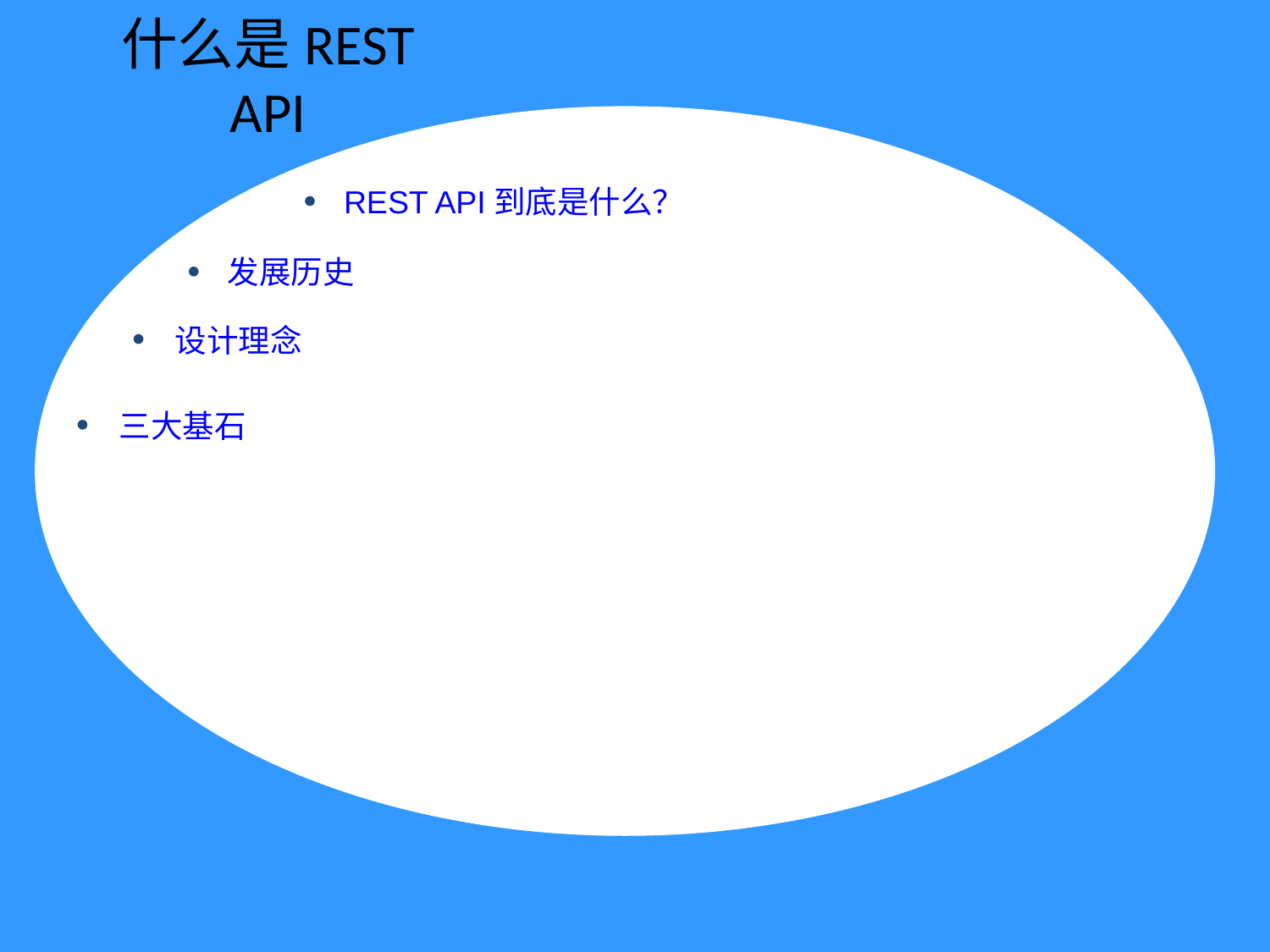

# 什么是REST API
REST API到底是什么？

发展历史

设计理念

三大基石